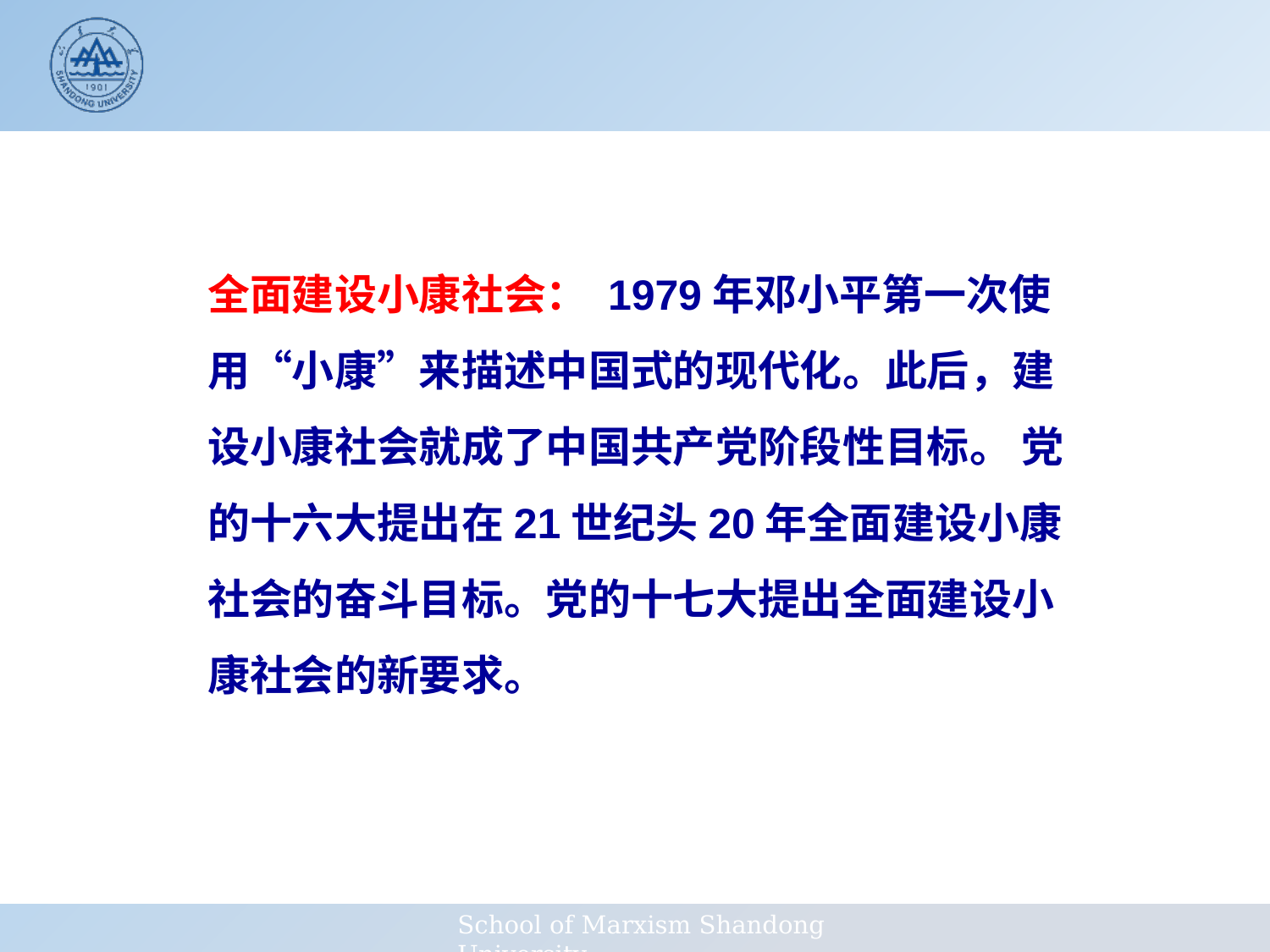

全面建设小康社会： 1979年邓小平第一次使用“小康”来描述中国式的现代化。此后，建设小康社会就成了中国共产党阶段性目标。 党的十六大提出在21世纪头20年全面建设小康社会的奋斗目标。党的十七大提出全面建设小康社会的新要求。